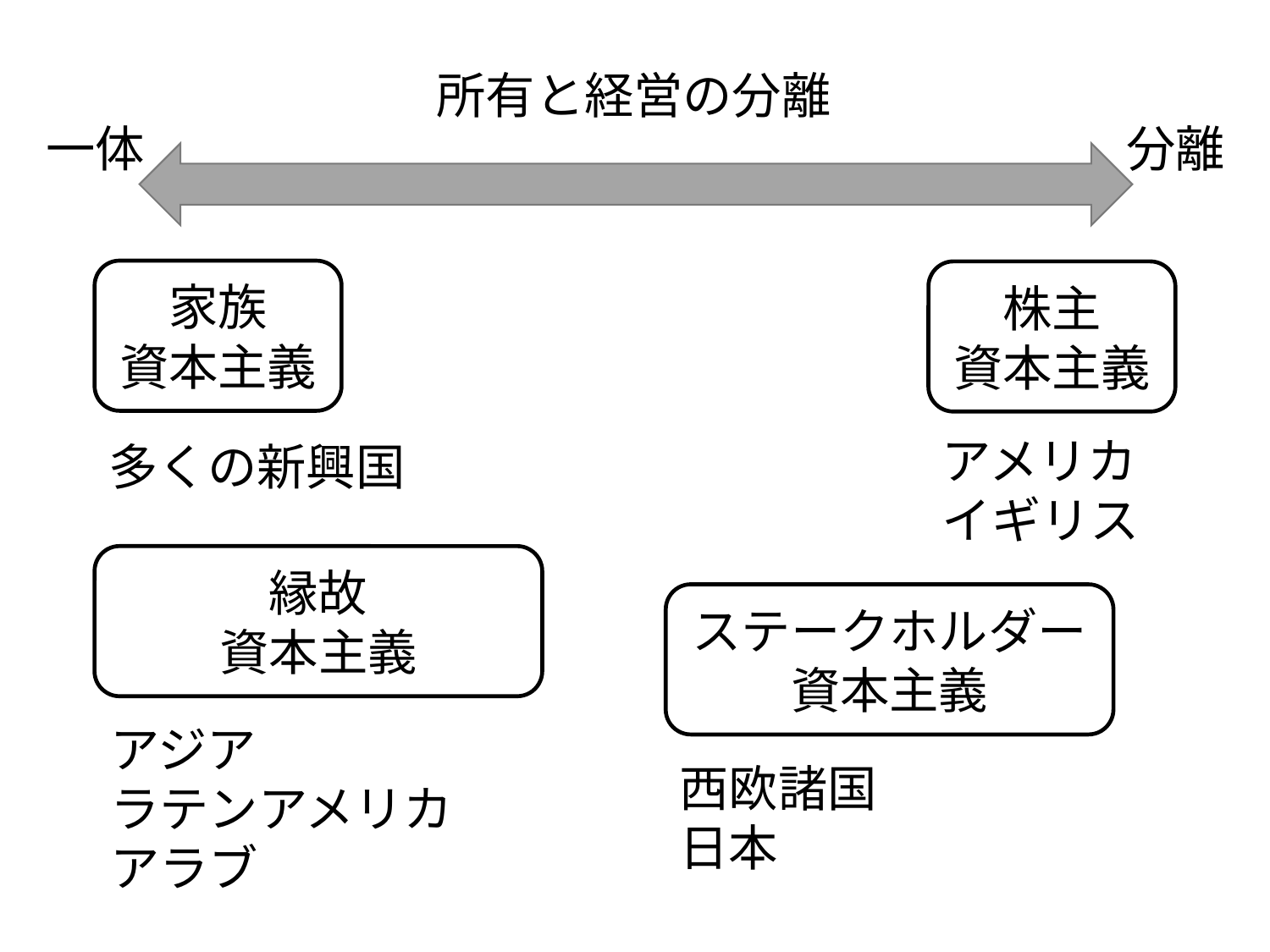

所有と経営の分離
一体
分離

家族
資本主義
株主
資本主義
アメリカ
イギリス
多くの新興国
縁故
資本主義
ステークホルダー
資本主義
アジア
ラテンアメリカ
アラブ
西欧諸国
日本